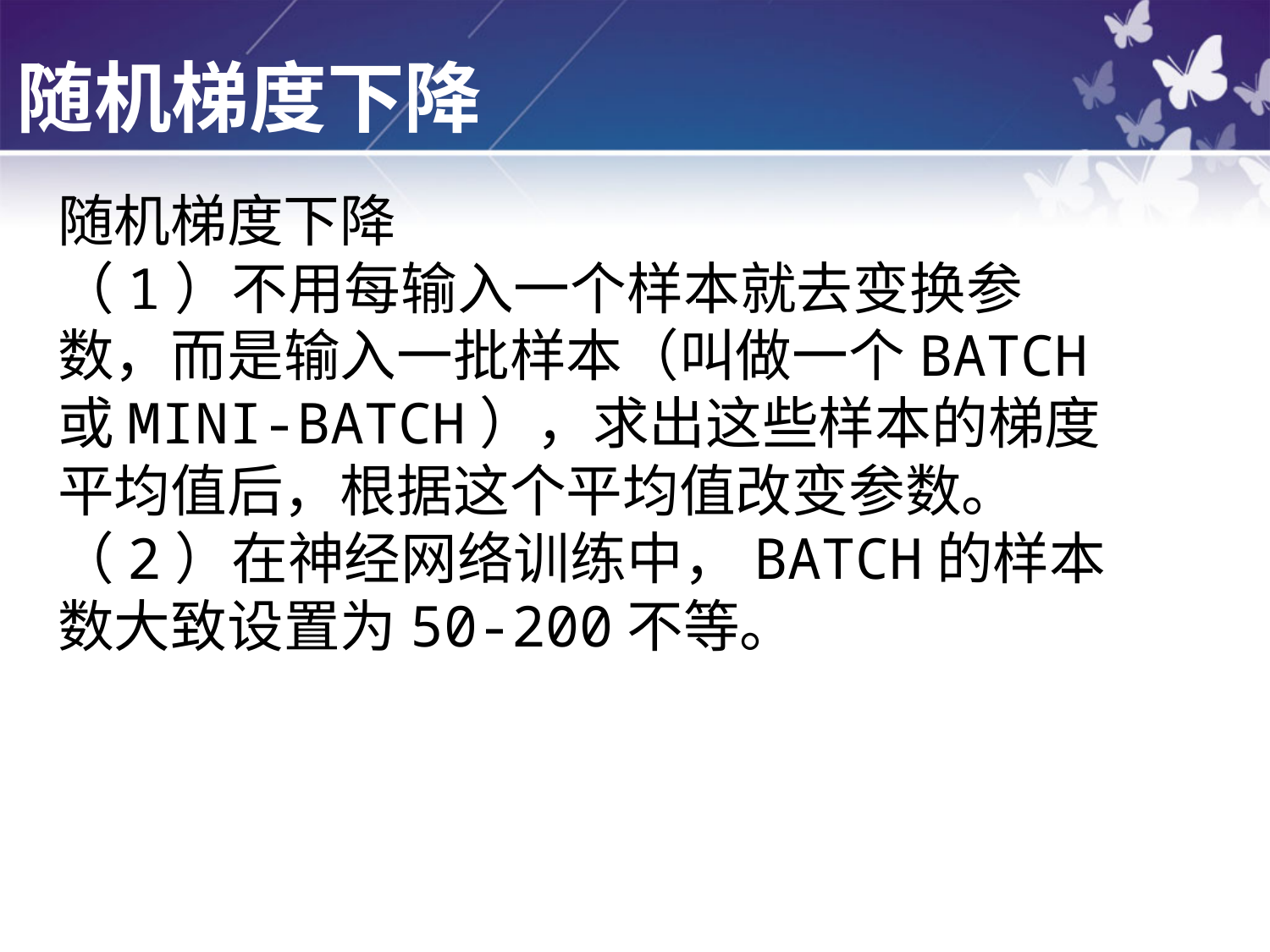

随机梯度下降
随机梯度下降
（1）不用每输入一个样本就去变换参数，而是输入一批样本（叫做一个BATCH或MINI-BATCH），求出这些样本的梯度平均值后，根据这个平均值改变参数。
（2）在神经网络训练中，BATCH的样本数大致设置为50-200不等。